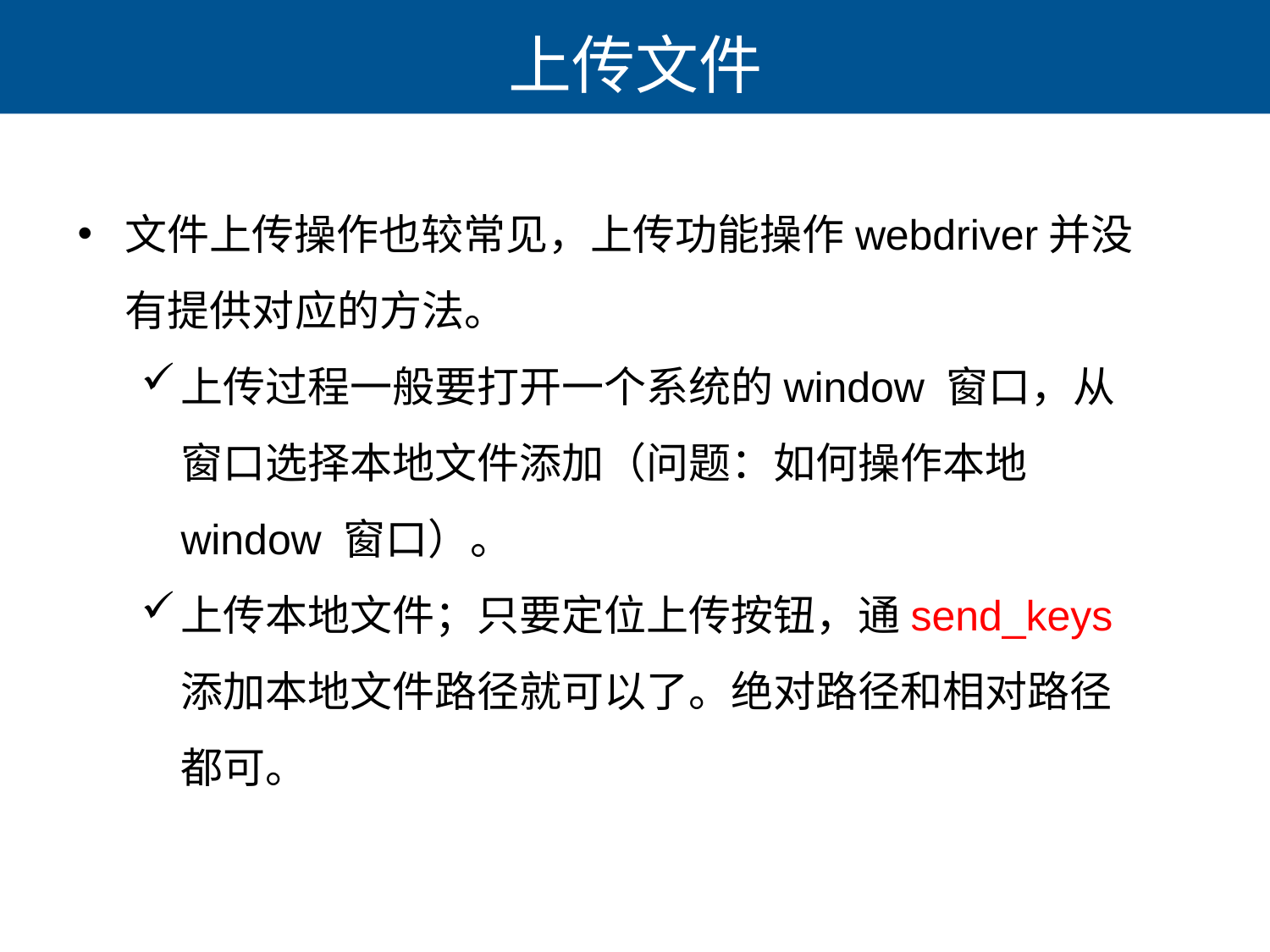

# 上传文件
文件上传操作也较常见，上传功能操作webdriver并没有提供对应的方法。
上传过程一般要打开一个系统的window 窗口，从窗口选择本地文件添加（问题：如何操作本地window 窗口）。
上传本地文件；只要定位上传按钮，通send_keys 添加本地文件路径就可以了。绝对路径和相对路径都可。